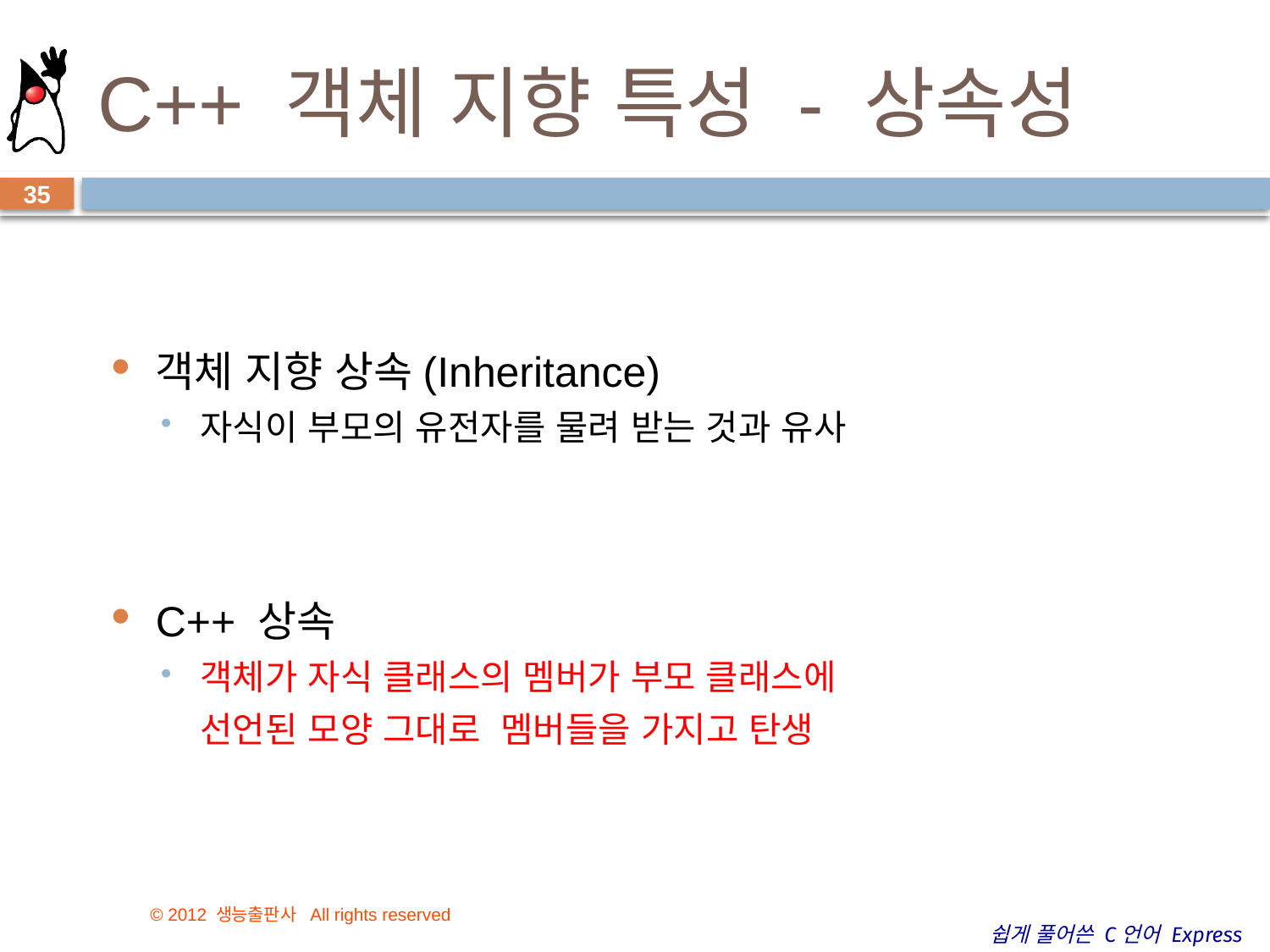

# C++ 객체 지향 특성 - 상속성
35
객체 지향 상속(Inheritance)
자식이 부모의 유전자를 물려 받는 것과 유사

C++ 상속
객체가 자식 클래스의 멤버가 부모 클래스에
   선언된 모양 그대로  멤버들을 가지고 탄생